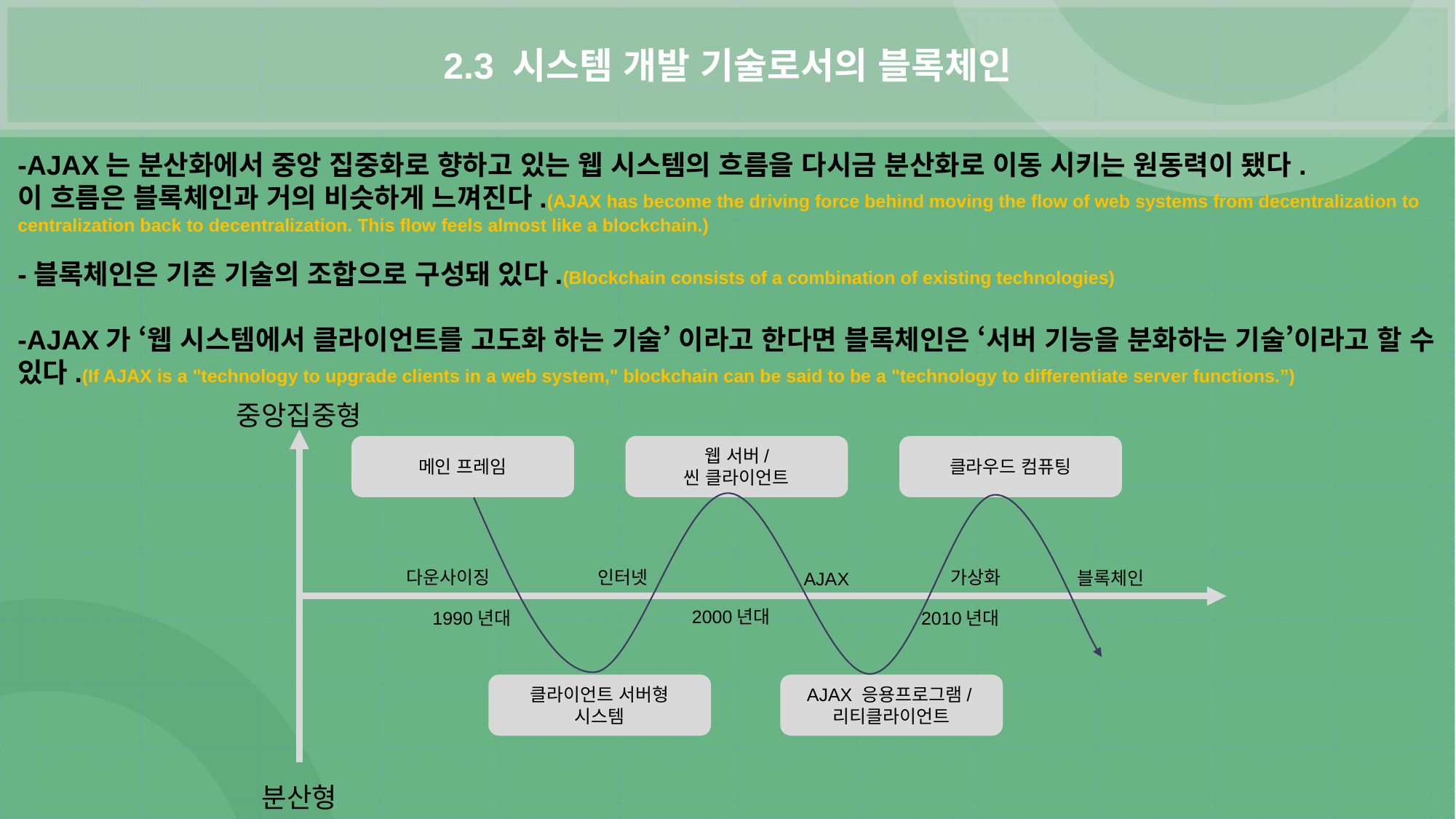

2.3 시스템 개발 기술로서의 블록체인
-AJAX는 분산화에서 중앙 집중화로 향하고 있는 웹 시스템의 흐름을 다시금 분산화로 이동 시키는 원동력이 됐다.
이 흐름은 블록체인과 거의 비슷하게 느껴진다.(AJAX has become the driving force behind moving the flow of web systems from decentralization to centralization back to decentralization. This flow feels almost like a blockchain.)

-블록체인은 기존 기술의 조합으로 구성돼 있다.(Blockchain consists of a combination of existing technologies)

-AJAX가 ‘웹 시스템에서 클라이언트를 고도화 하는 기술’ 이라고 한다면 블록체인은 ‘서버 기능을 분화하는 기술’이라고 할 수 있다.(If AJAX is a "technology to upgrade clients in a web system," blockchain can be said to be a "technology to differentiate server functions.”)

중앙집중형
클라우드 컴퓨팅
메인 프레임
웹 서버/
씬 클라이언트
클라이언트 서버형 시스템
AJAX 응용프로그램/리티클라이언트
분산형

가상화
다운사이징
인터넷
블록체인
AJAX
2000년대
2010년대
1990년대